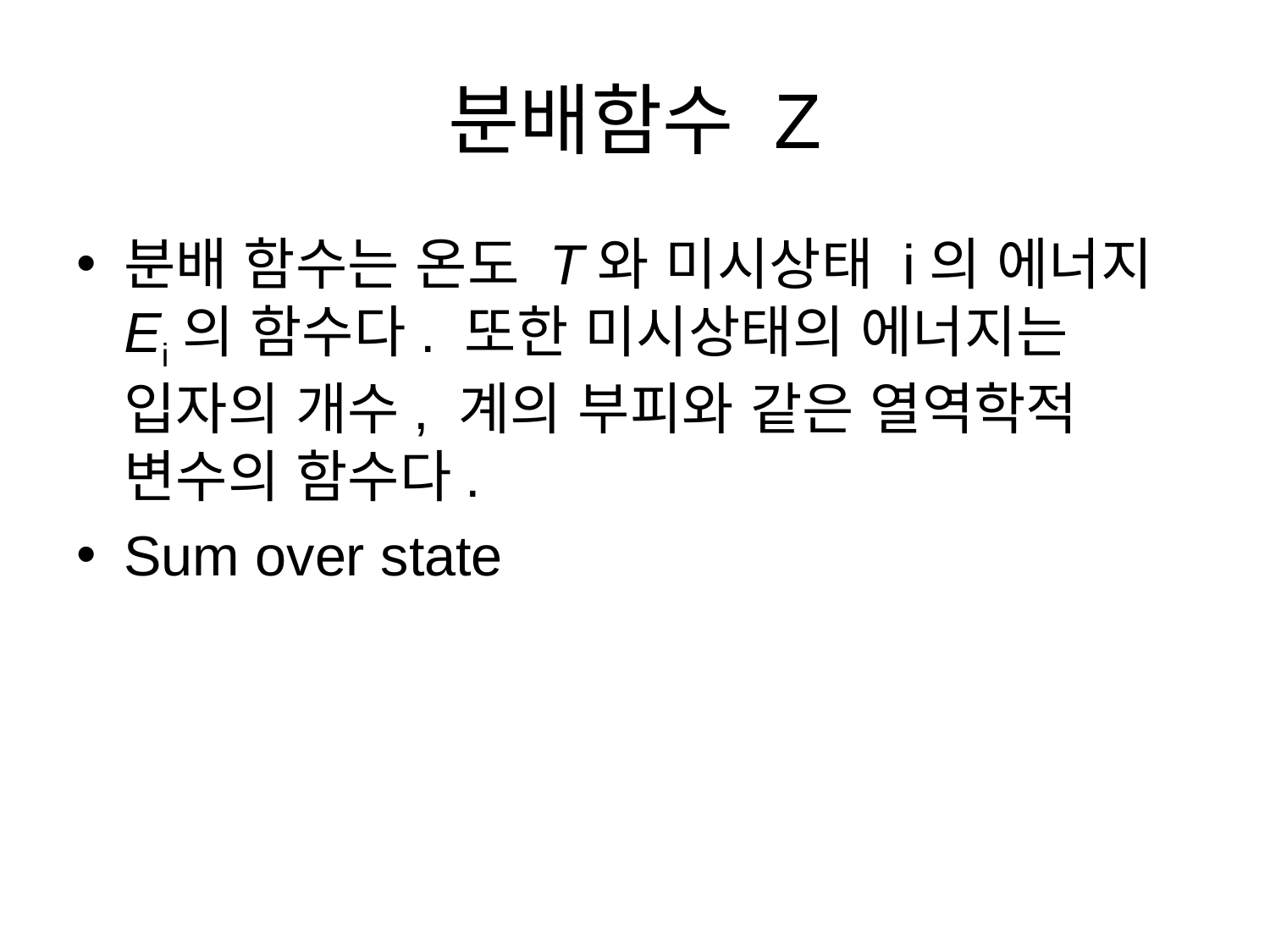

# 분배함수 Z
분배 함수는 온도 T와 미시상태 i의 에너지 Ei의 함수다. 또한 미시상태의 에너지는 입자의 개수, 계의 부피와 같은 열역학적 변수의 함수다.
Sum over state